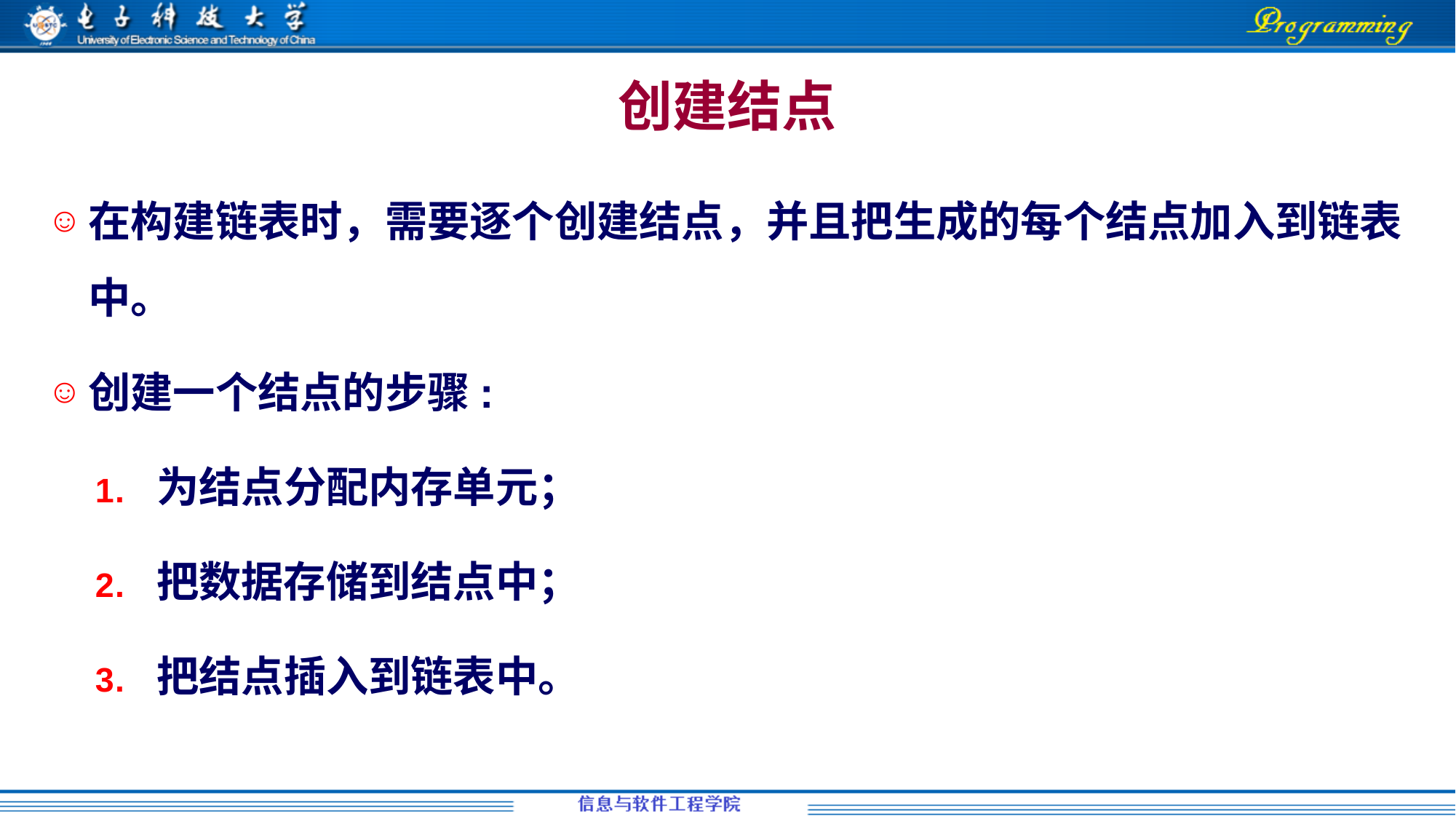

# 创建结点
在构建链表时，需要逐个创建结点，并且把生成的每个结点加入到链表中。
创建一个结点的步骤:
为结点分配内存单元；
把数据存储到结点中；
把结点插入到链表中。